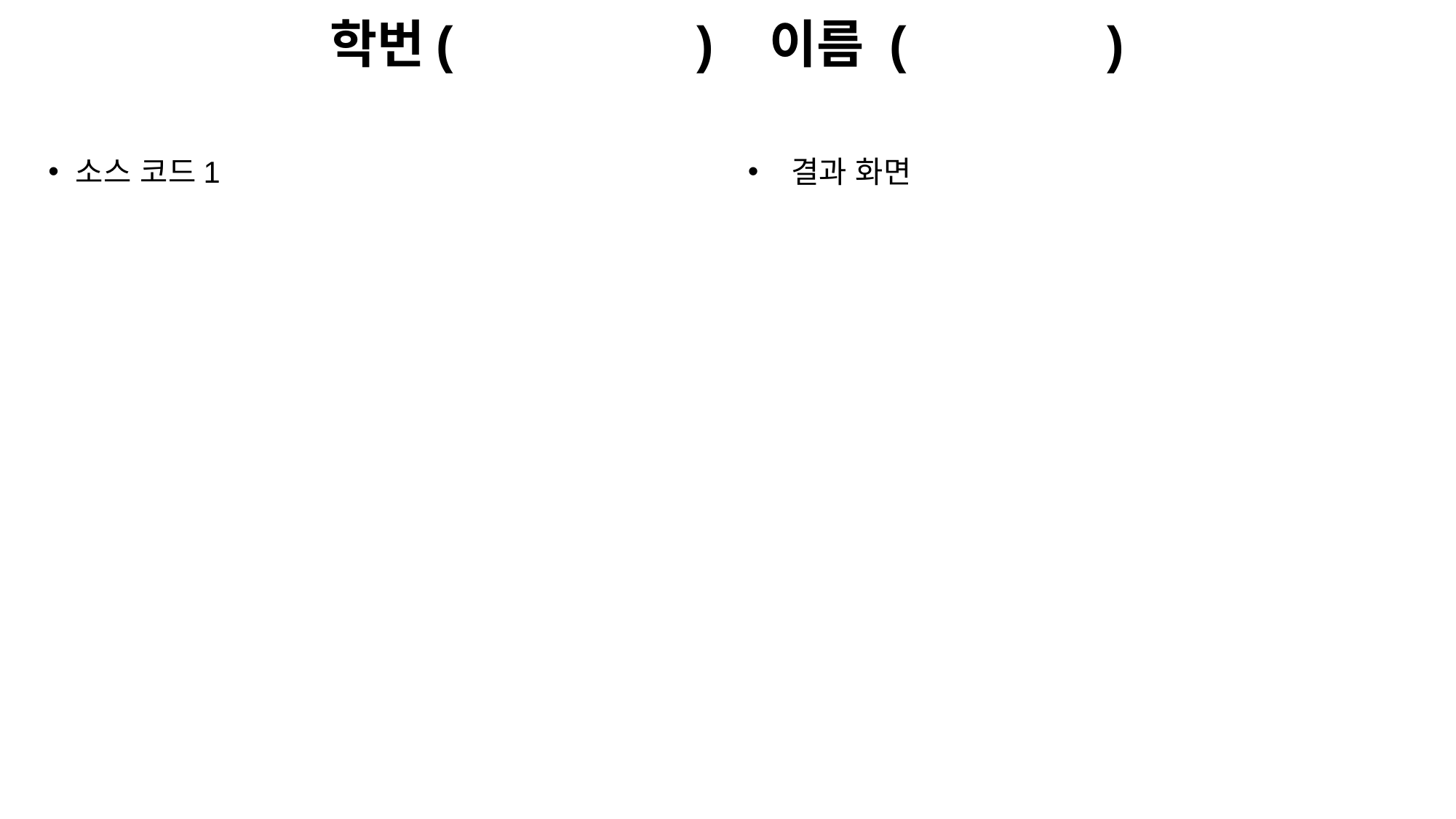

# 학번(                 )   이름 (              )
소스 코드1
 결과 화면